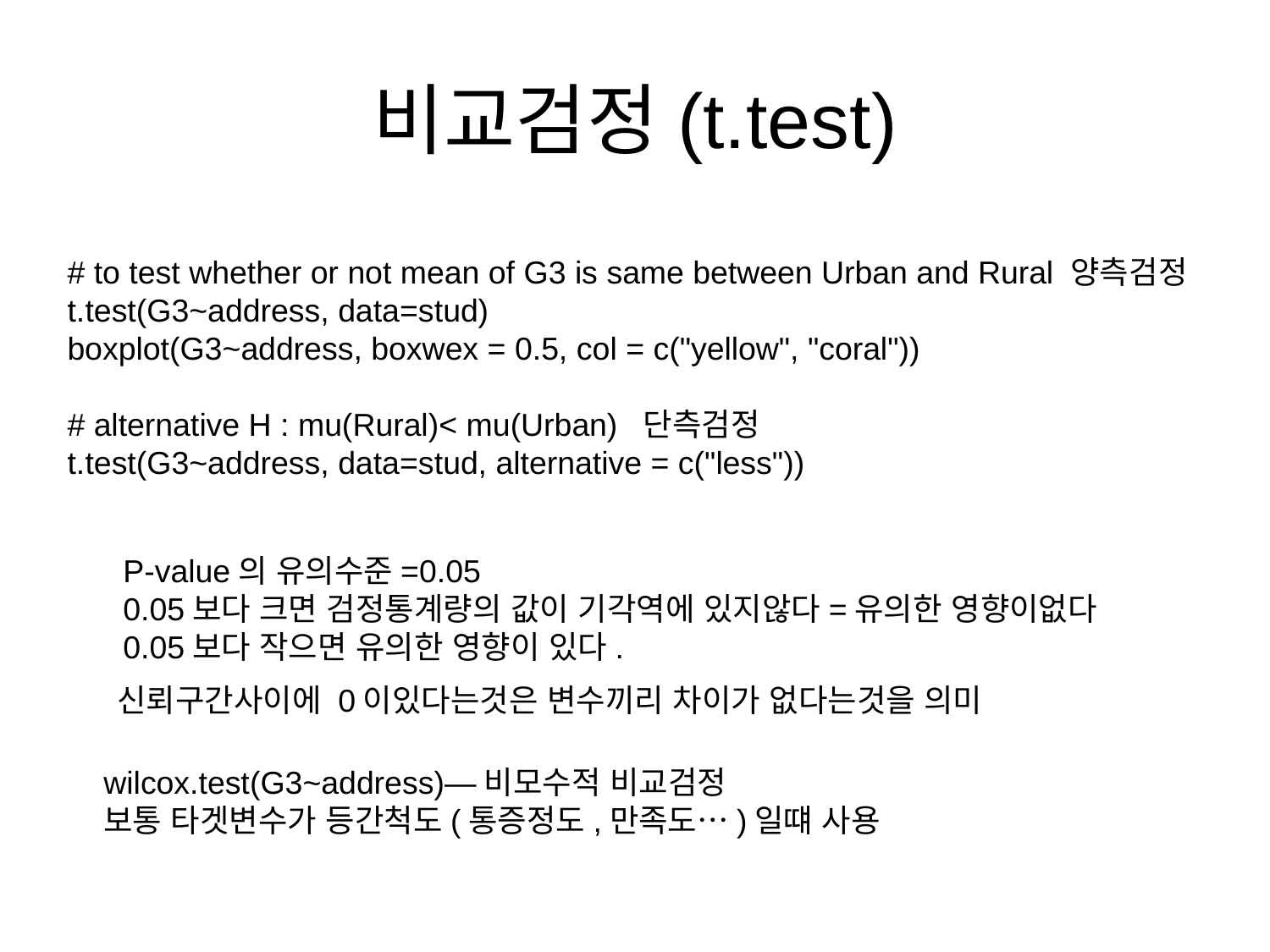

# 비교검정(t.test)
# to test whether or not mean of G3 is same between Urban and Rural 양측검정
t.test(G3~address, data=stud)
boxplot(G3~address, boxwex = 0.5, col = c("yellow", "coral"))

# alternative H : mu(Rural)< mu(Urban)  단측검정
t.test(G3~address, data=stud, alternative = c("less"))
P-value의 유의수준=0.05
0.05보다 크면 검정통계량의 값이 기각역에 있지않다=유의한 영향이없다
0.05보다 작으면 유의한 영향이 있다.
신뢰구간사이에 0이있다는것은 변수끼리 차이가 없다는것을 의미
wilcox.test(G3~address)—비모수적 비교검정
보통 타겟변수가 등간척도(통증정도,만족도…)일떄 사용